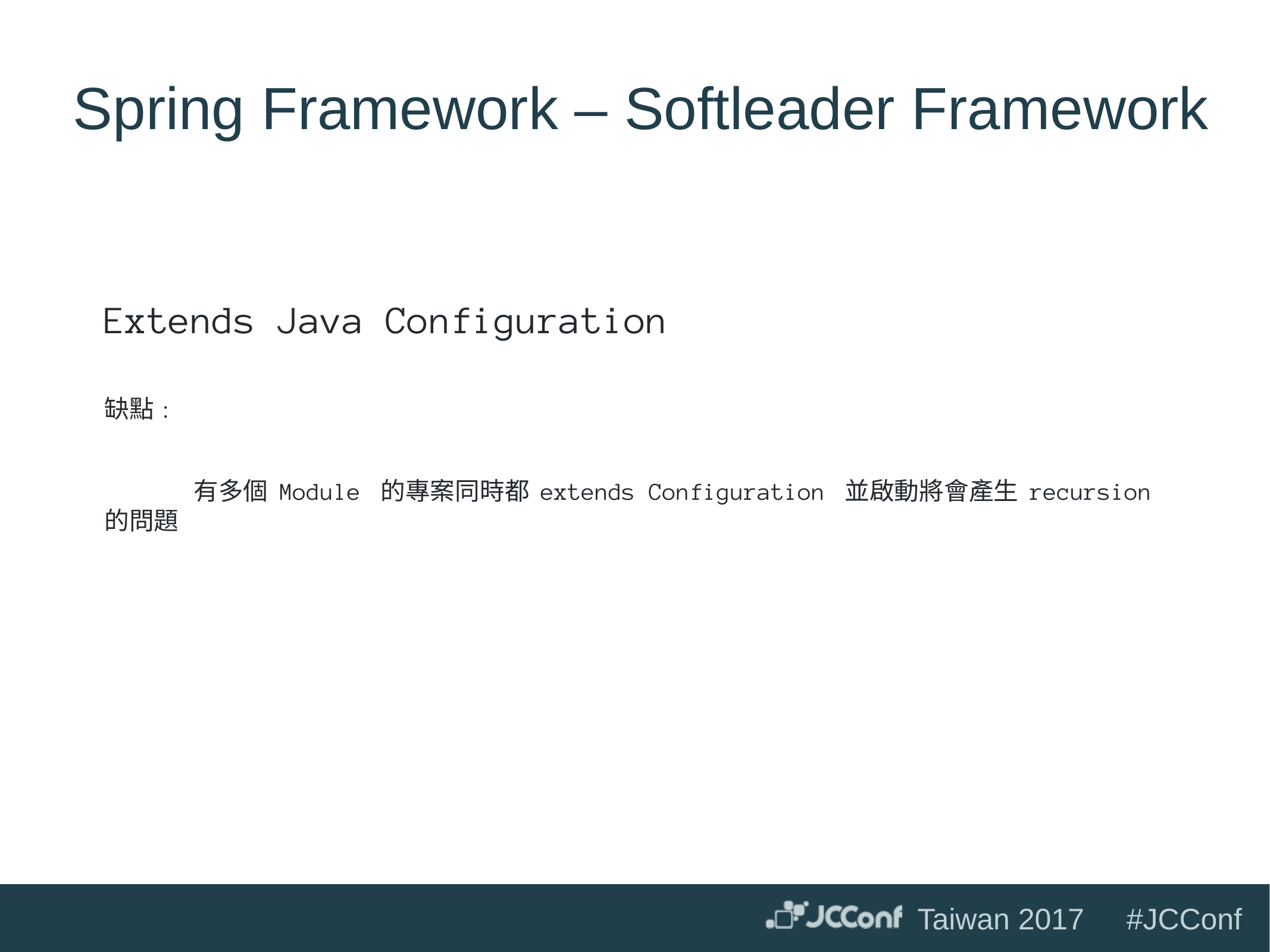

# Spring Framework – Softleader Framework

Extends Java Configuration
缺點:
	有多個 Module 的專案同時都 extends Configuration 並啟動將會產生 recursion 的問題